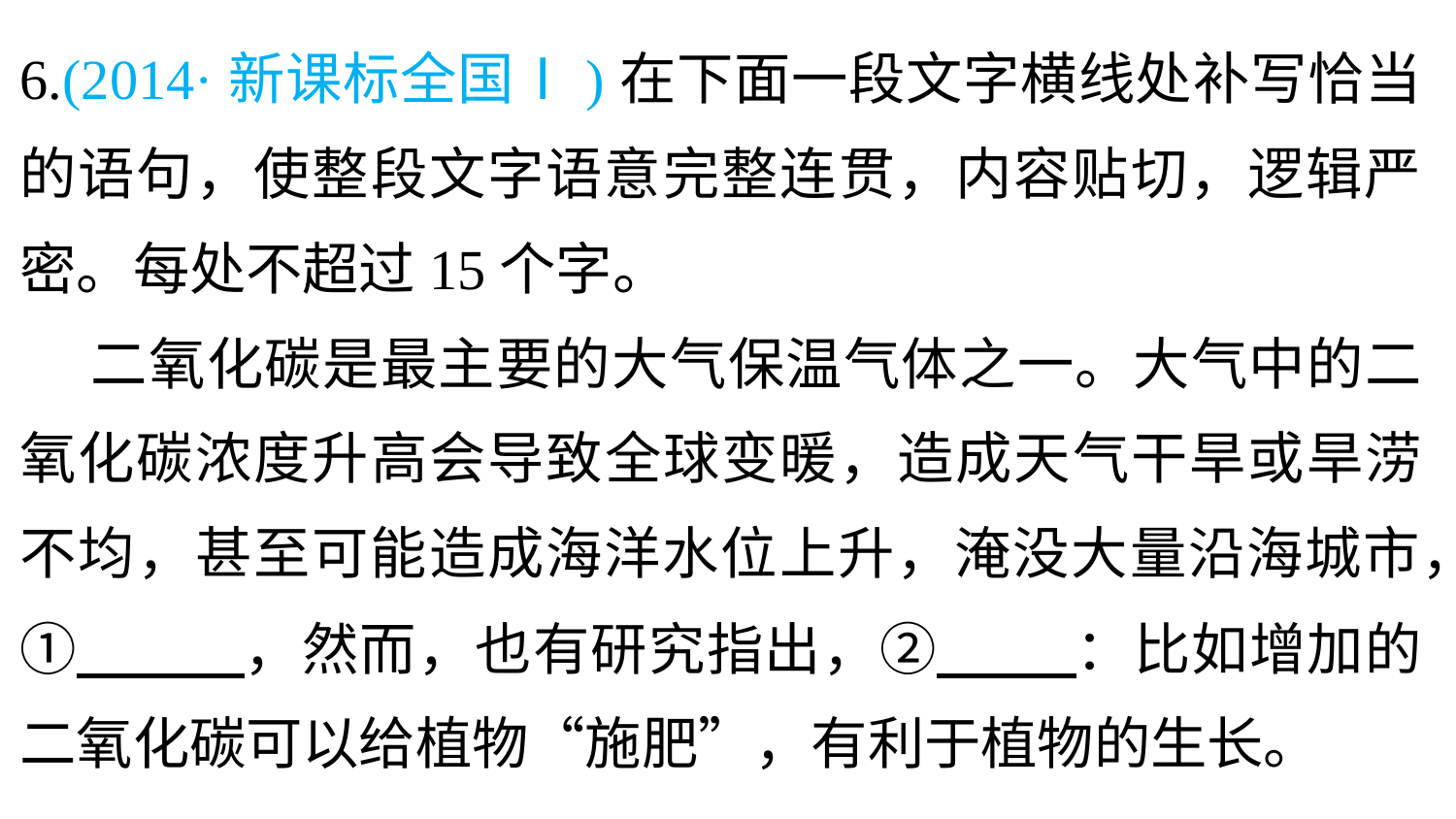

6.(2014·新课标全国Ⅰ)在下面一段文字横线处补写恰当的语句，使整段文字语意完整连贯，内容贴切，逻辑严密。每处不超过15个字。
    二氧化碳是最主要的大气保温气体之一。大气中的二氧化碳浓度升高会导致全球变暖，造成天气干旱或旱涝不均，甚至可能造成海洋水位上升，淹没大量沿海城市，①            ，然而，也有研究指出，②          ：比如增加的二氧化碳可以给植物“施肥”，有利于植物的生长。